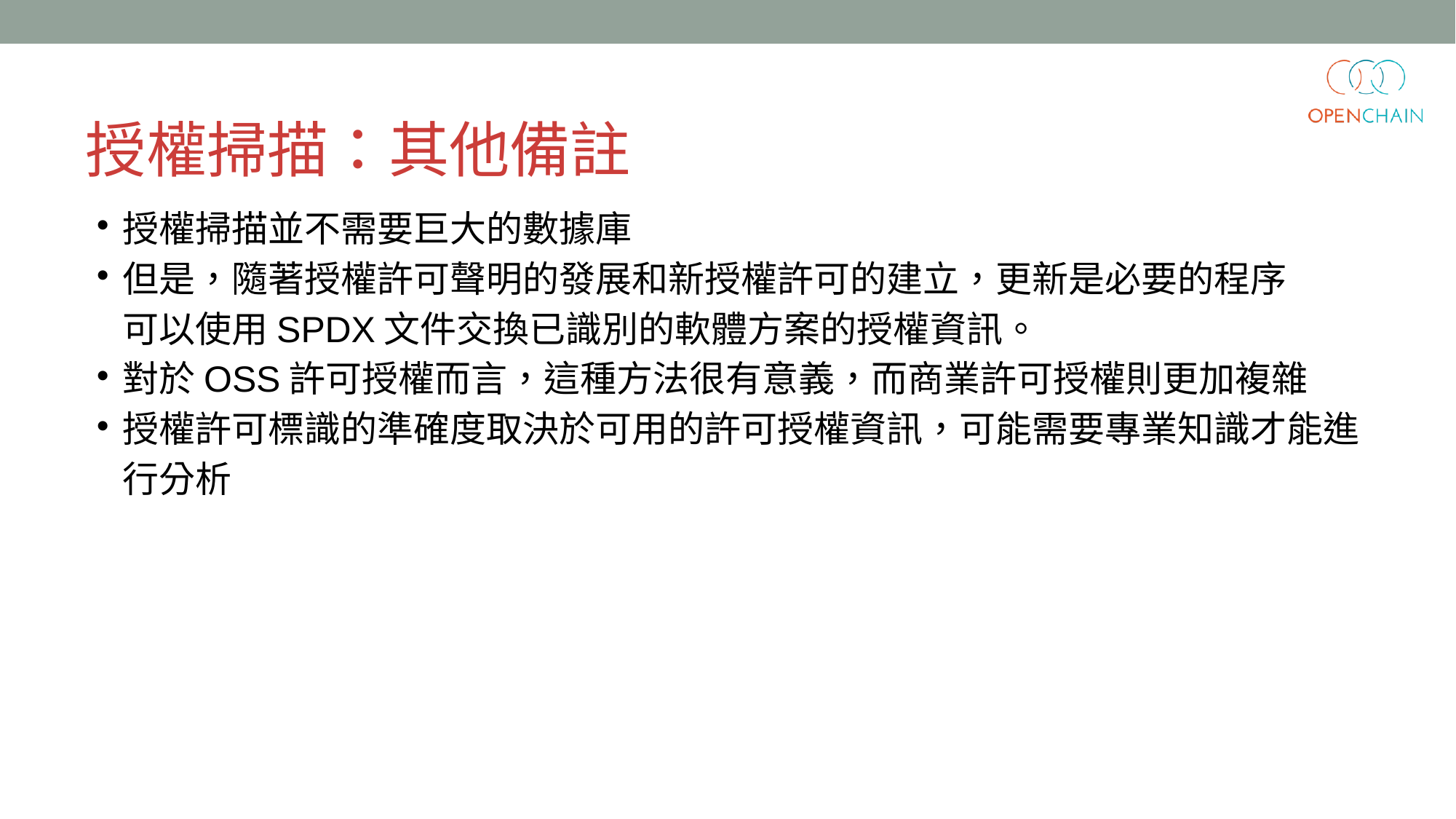

授權掃描：其他備註
授權掃描並不需要巨大的數據庫
但是，隨著授權許可聲明的發展和新授權許可的建立，更新是必要的程序
可以使用SPDX文件交換已識別的軟體方案的授權資訊。
對於OSS許可授權而言，這種方法很有意義，而商業許可授權則更加複雜
授權許可標識的準確度取決於可用的許可授權資訊，可能需要專業知識才能進行分析